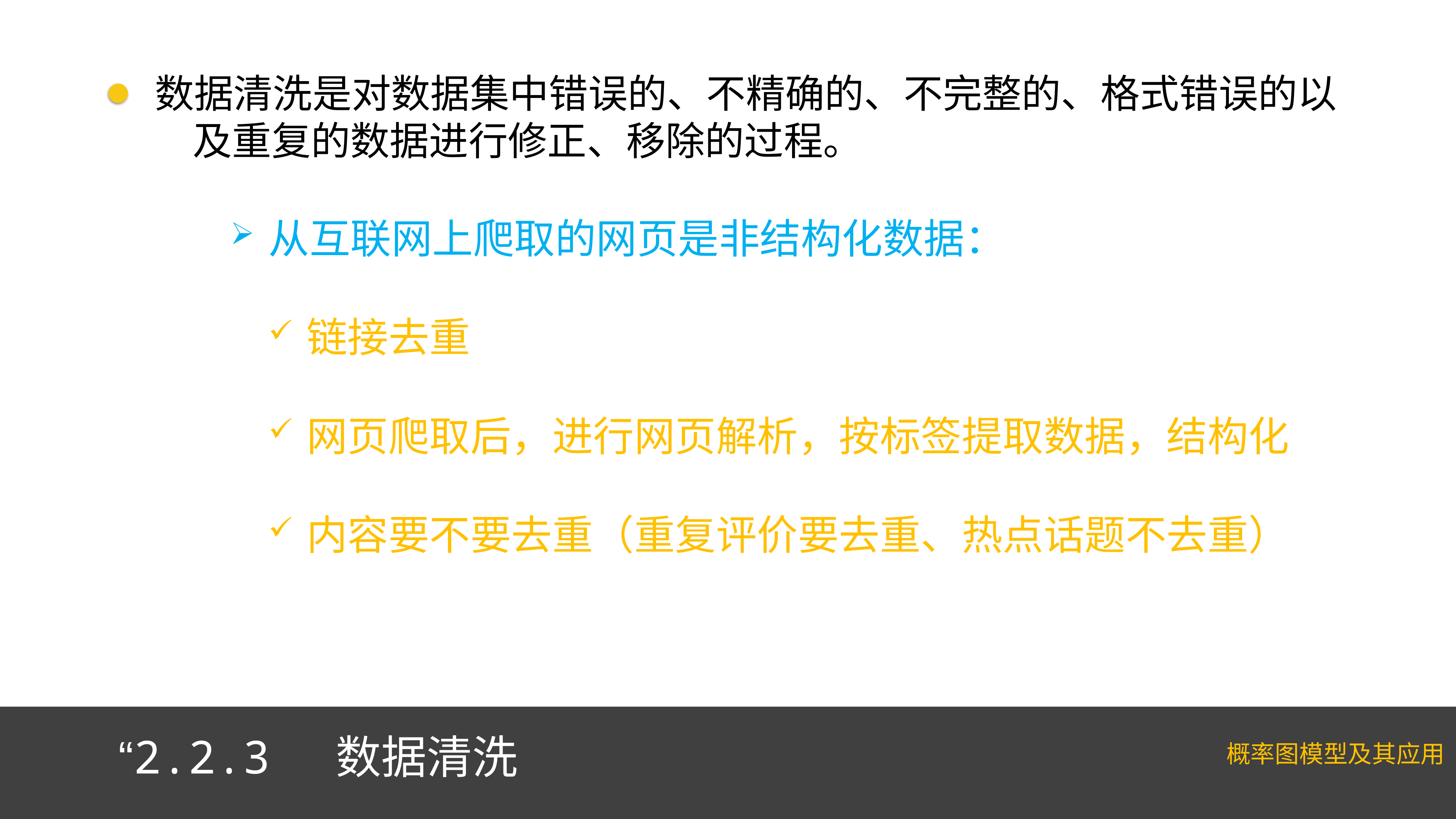

数据清洗是对数据集中错误的、不精确的、不完整的、格式错误的以及重复的数据进行修正、移除的过程。
从互联网上爬取的网页是非结构化数据：
链接去重
网页爬取后，进行网页解析，按标签提取数据，结构化
内容要不要去重（重复评价要去重、热点话题不去重）

“2.2.3  数据清洗